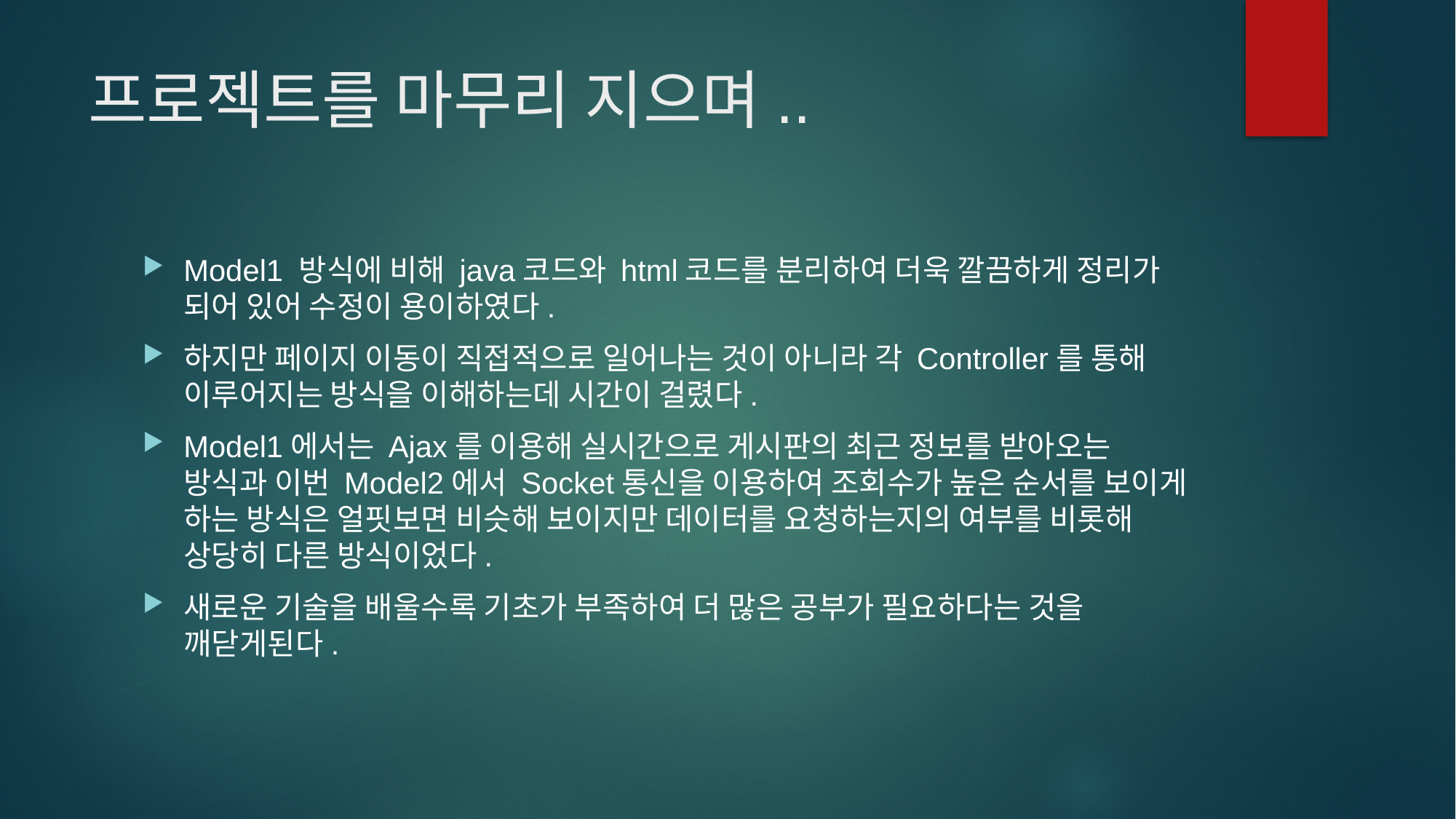

# 프로젝트를 마무리 지으며..
Model1 방식에 비해 java코드와 html코드를 분리하여 더욱 깔끔하게 정리가 되어 있어 수정이 용이하였다.
하지만 페이지 이동이 직접적으로 일어나는 것이 아니라 각 Controller를 통해 이루어지는 방식을 이해하는데 시간이 걸렸다.
Model1에서는 Ajax를 이용해 실시간으로 게시판의 최근 정보를 받아오는 방식과 이번 Model2에서 Socket통신을 이용하여 조회수가 높은 순서를 보이게 하는 방식은 얼핏보면 비슷해 보이지만 데이터를 요청하는지의 여부를 비롯해 상당히 다른 방식이었다.
새로운 기술을 배울수록 기초가 부족하여 더 많은 공부가 필요하다는 것을 깨닫게된다.